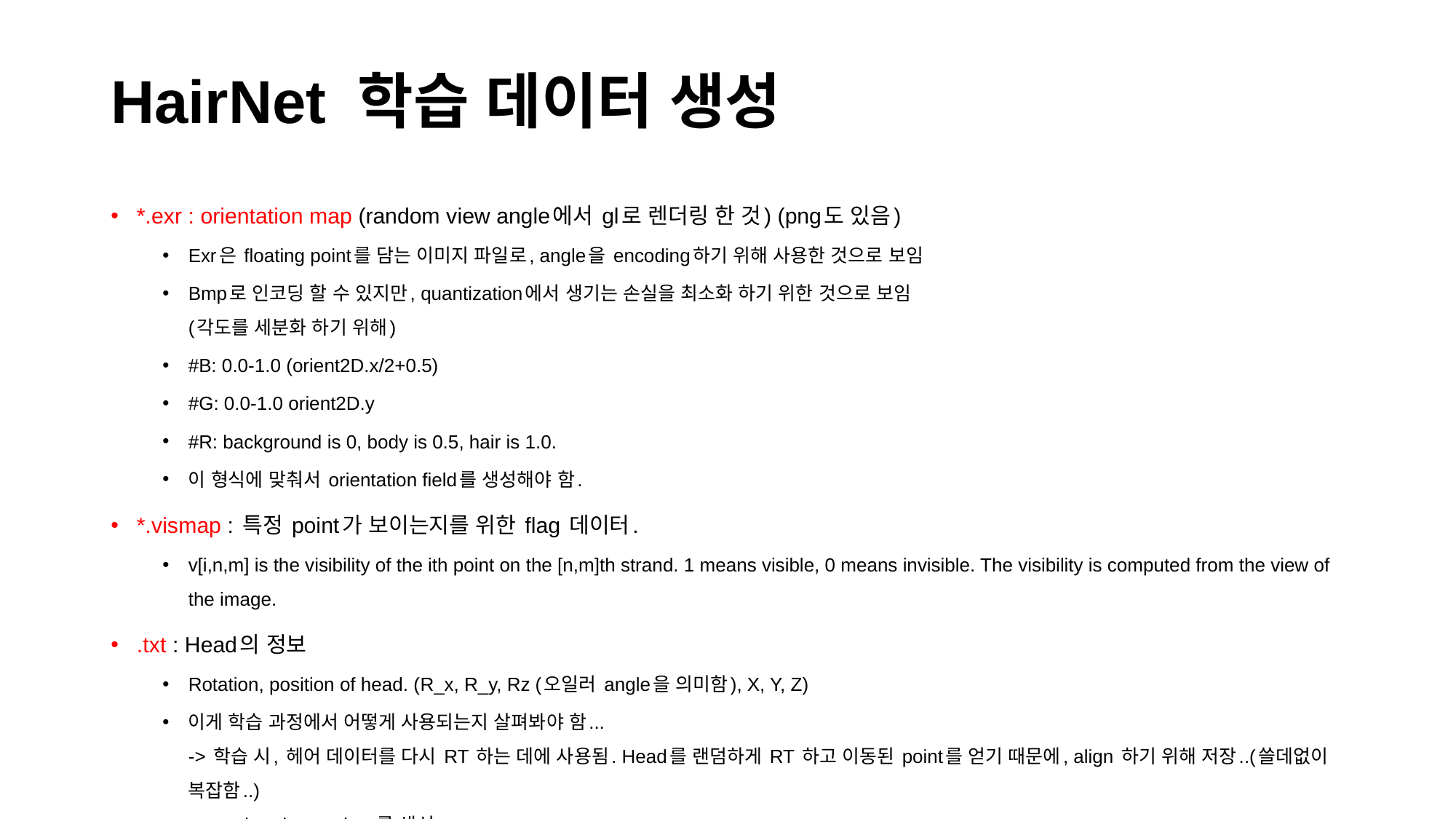

# HairNet 학습 데이터 생성
*.exr : orientation map (random view angle에서 gl로 렌더링 한 것) (png도 있음)
Exr은 floating point를 담는 이미지 파일로, angle을 encoding하기 위해 사용한 것으로 보임
Bmp로 인코딩 할 수 있지만, quantization에서 생기는 손실을 최소화 하기 위한 것으로 보임
(각도를 세분화 하기 위해)
#B: 0.0-1.0 (orient2D.x/2+0.5)
#G: 0.0-1.0 orient2D.y
#R: background is 0, body is 0.5, hair is 1.0.
이 형식에 맞춰서 orientation field를 생성해야 함.
*.vismap : 특정 point가 보이는지를 위한 flag 데이터.
v[i,n,m] is the visibility of the ith point on the [n,m]th strand. 1 means visible, 0 means invisible. The visibility is computed from the view of the image.
.txt : Head의 정보
Rotation, position of head. (R_x, R_y, Rz (오일러 angle을 의미함), X, Y, Z)
이게 학습 과정에서 어떻게 사용되는지 살펴봐야 함...
-> 학습 시, 헤어 데이터를 다시 RT 하는 데에 사용됨. Head를 랜덤하게 RT 하고 이동된 point를 얻기 때문에, align 하기 위해 저장..(쓸데없이 복잡함..)
-> rendered_convdata를 생성.